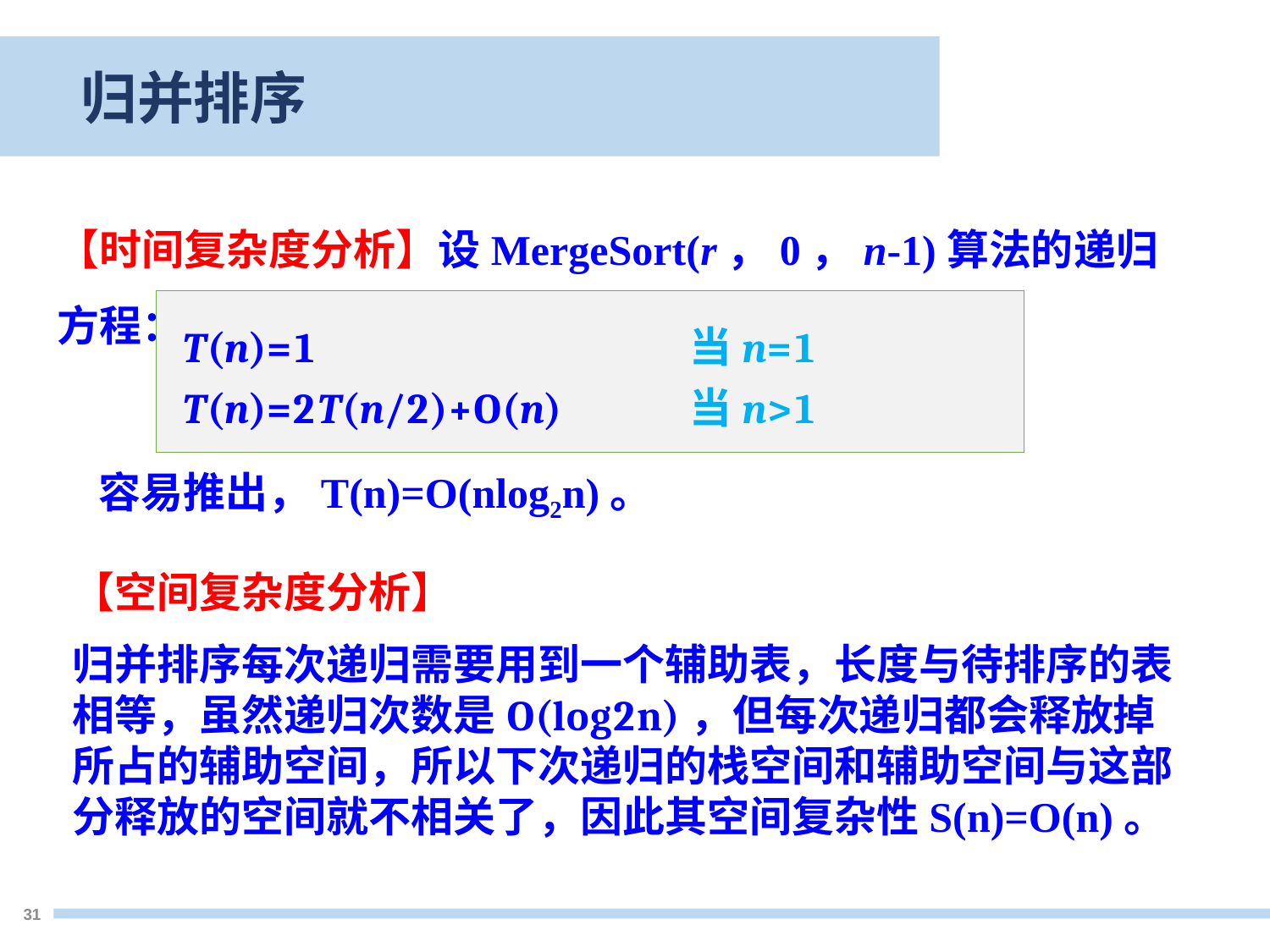

归并排序
【时间复杂度分析】设MergeSort(r，0，n-1)算法的递归方程：
T(n)=1			当n=1
T(n)=2T(n/2)+O(n)		当n>1
容易推出，T(n)=O(nlog2n)。
【空间复杂度分析】
归并排序每次递归需要用到一个辅助表，长度与待排序的表相等，虽然递归次数是O(log2n)，但每次递归都会释放掉所占的辅助空间，所以下次递归的栈空间和辅助空间与这部分释放的空间就不相关了，因此其空间复杂性S(n)=O(n)。
31